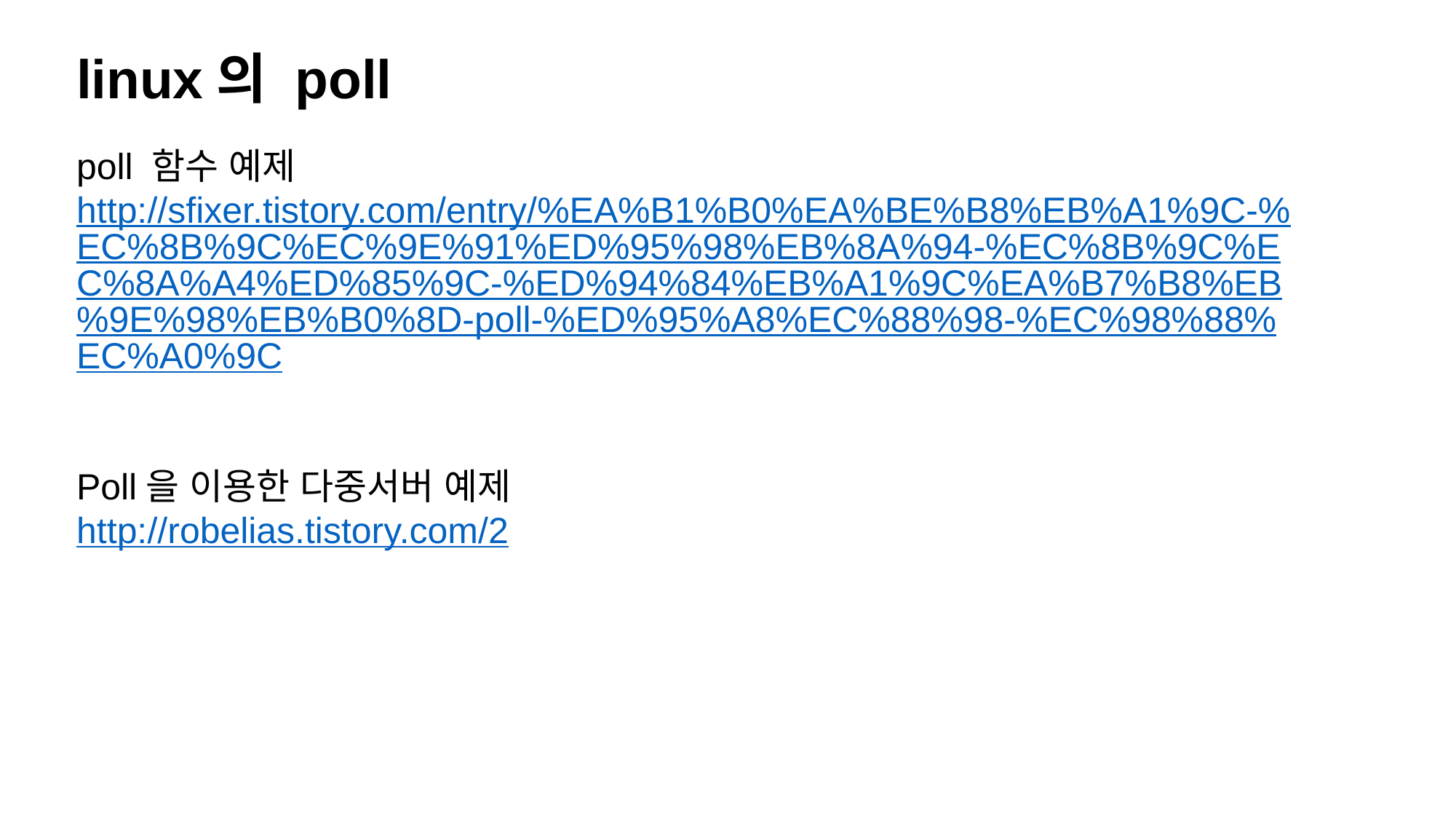

linux의 poll
poll 함수 예제
http://sfixer.tistory.com/entry/%EA%B1%B0%EA%BE%B8%EB%A1%9C-%EC%8B%9C%EC%9E%91%ED%95%98%EB%8A%94-%EC%8B%9C%EC%8A%A4%ED%85%9C-%ED%94%84%EB%A1%9C%EA%B7%B8%EB%9E%98%EB%B0%8D-poll-%ED%95%A8%EC%88%98-%EC%98%88%EC%A0%9C

Poll을 이용한 다중서버 예제
http://robelias.tistory.com/2